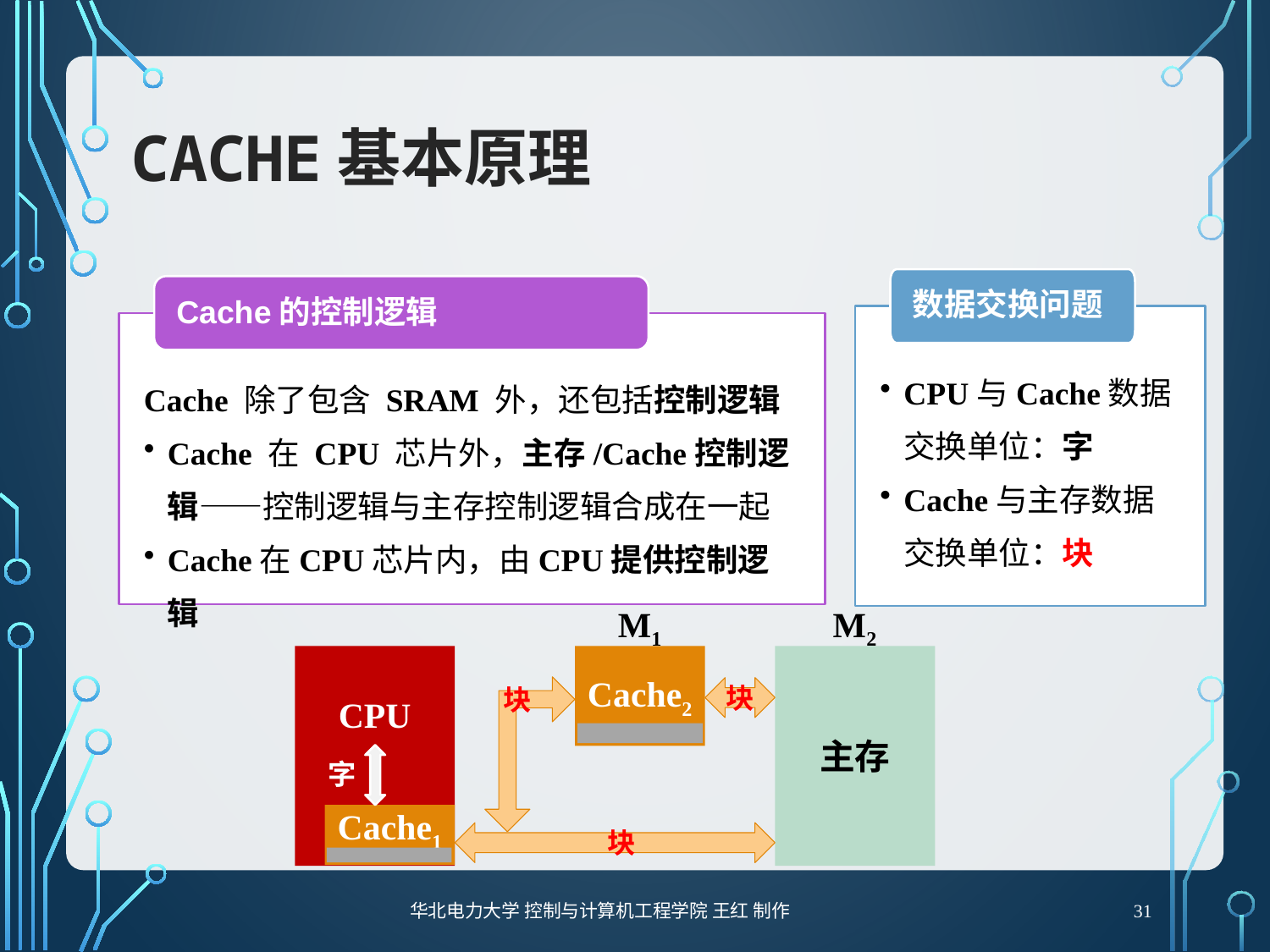

# Cache基本原理
数据交换问题
Cache的控制逻辑
CPU与Cache数据交换单位：字
Cache与主存数据
交换单位：块
Cache 除了包含 SRAM 外，还包括控制逻辑
Cache 在 CPU 芯片外，主存/Cache控制逻辑——控制逻辑与主存控制逻辑合成在一起
Cache在CPU芯片内，由CPU提供控制逻辑
M1
M2
CPU

Cache2
主存

Cache1

块
块

字
块

31
华北电力大学 控制与计算机工程学院 王红 制作